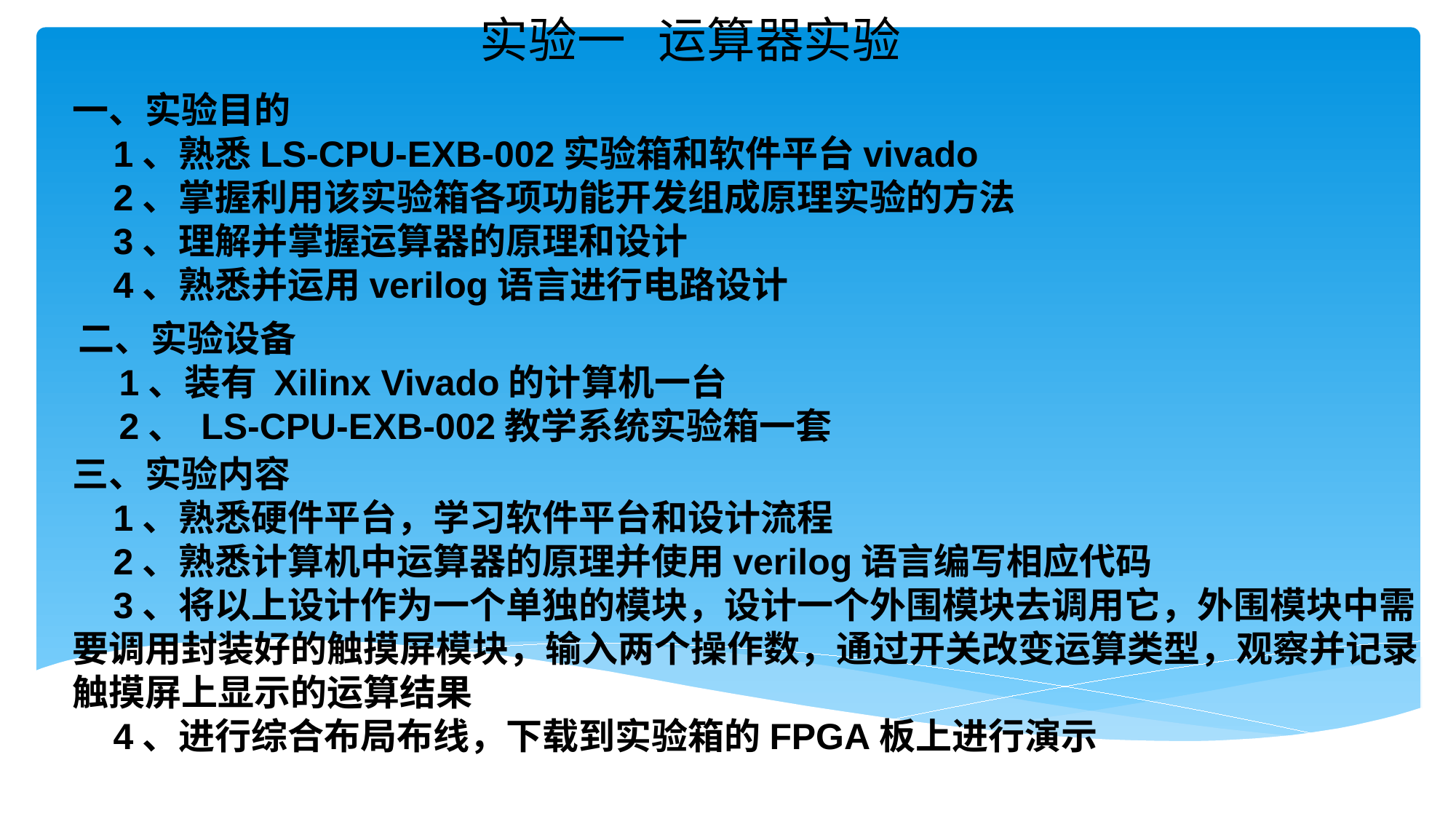

实验一   运算器实验
一、实验目的
    1、熟悉LS-CPU-EXB-002实验箱和软件平台vivado
    2、掌握利用该实验箱各项功能开发组成原理实验的方法
    3、理解并掌握运算器的原理和设计
    4、熟悉并运用verilog语言进行电路设计
二、实验设备
    1、装有 Xilinx Vivado的计算机一台
    2、 LS-CPU-EXB-002教学系统实验箱一套
三、实验内容
    1、熟悉硬件平台，学习软件平台和设计流程
    2、熟悉计算机中运算器的原理并使用verilog语言编写相应代码
    3、将以上设计作为一个单独的模块，设计一个外围模块去调用它，外围模块中需要调用封装好的触摸屏模块，输入两个操作数，通过开关改变运算类型，观察并记录触摸屏上显示的运算结果
    4、进行综合布局布线，下载到实验箱的FPGA板上进行演示